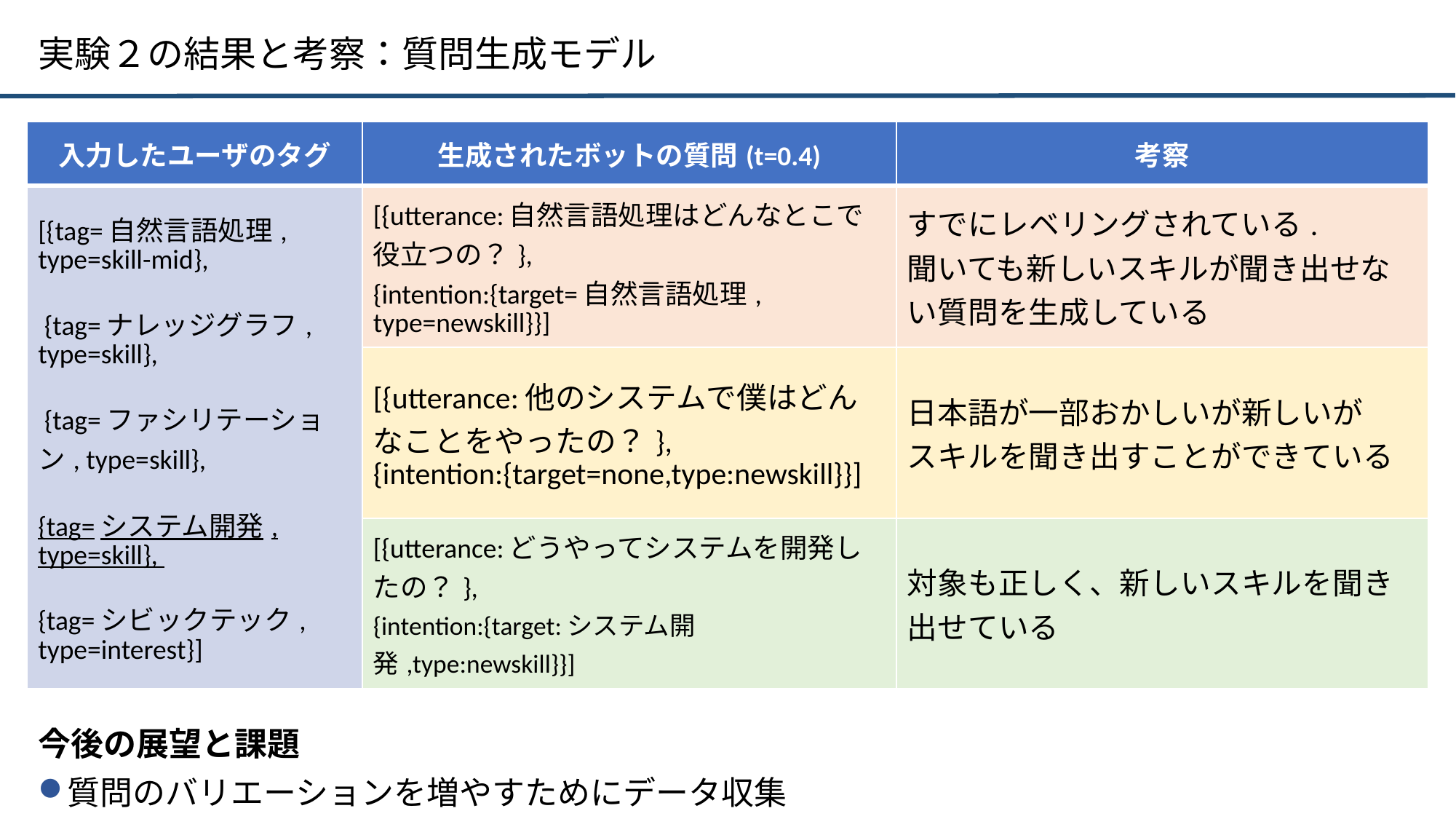

# 実験２の結果と考察：質問生成モデル

今後の展望と課題
質問のバリエーションを増やすためにデータ収集
| 入力したユーザのタグ | 生成されたボットの質問(t=0.4) | 考察 |
| --- | --- | --- |
| [{tag=自然言語処理, type=skill-mid}, {tag=ナレッジグラフ, type=skill}, {tag=ファシリテーション, type=skill}, {tag=システム開発, type=skill}, {tag=シビックテック, type=interest}] | [{utterance:自然言語処理はどんなとこで 役立つの？}, {intention:{target=自然言語処理, type=newskill}}] | すでにレベリングされている. 聞いても新しいスキルが聞き出せない質問を生成している |
|  | [{utterance:他のシステムで僕はどんなことをやったの？}, {intention:{target=none,type:newskill}}] | 日本語が一部おかしいが新しいが スキルを聞き出すことができている |
|  | [{utterance:どうやってシステムを開発したの？}, {intention:{target:システム開発,type:newskill}}] | 対象も正しく、新しいスキルを聞き出せている |